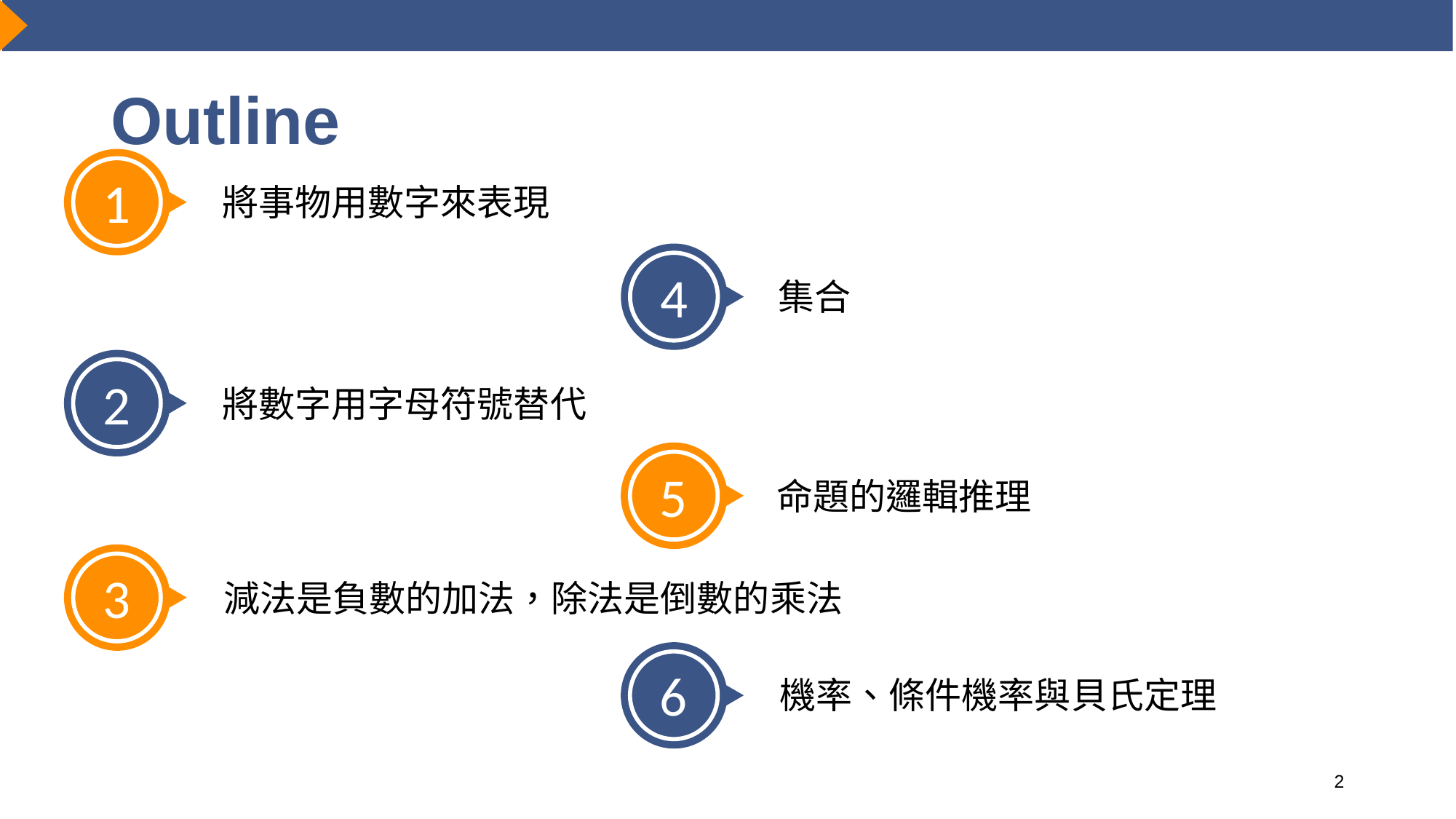

# Outline

1
將事物用數字來表現

4
集合

2
將數字用字母符號替代

5
命題的邏輯推理

3
減法是負數的加法，除法是倒數的乘法

6
機率、條件機率與貝氏定理
2